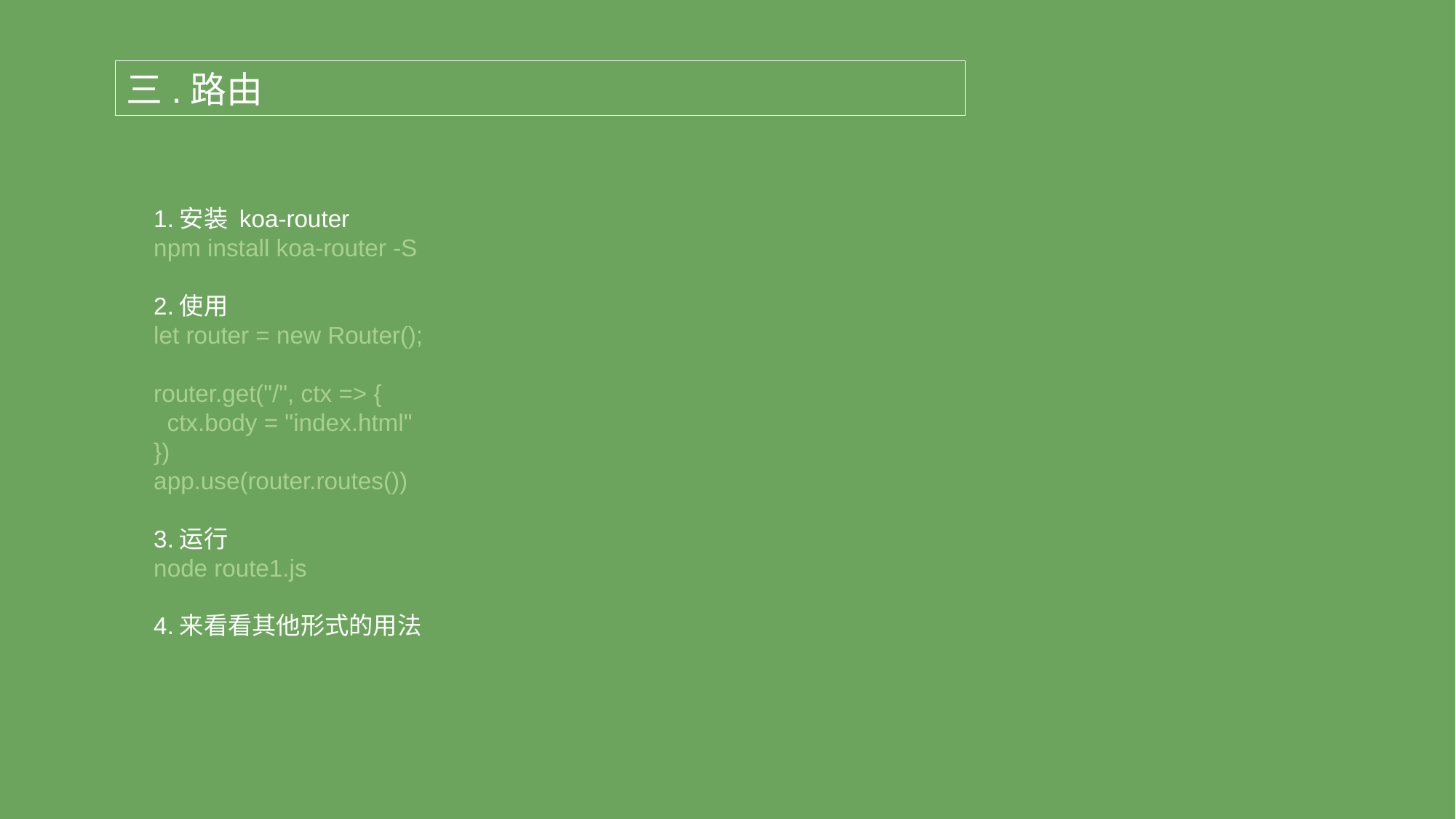

三.路由
1.安装 koa-router
npm install koa-router -S

2.使用
let router = new Router();

router.get("/", ctx => {
  ctx.body = "index.html"
})
app.use(router.routes())

3.运行
node route1.js

4.来看看其他形式的用法